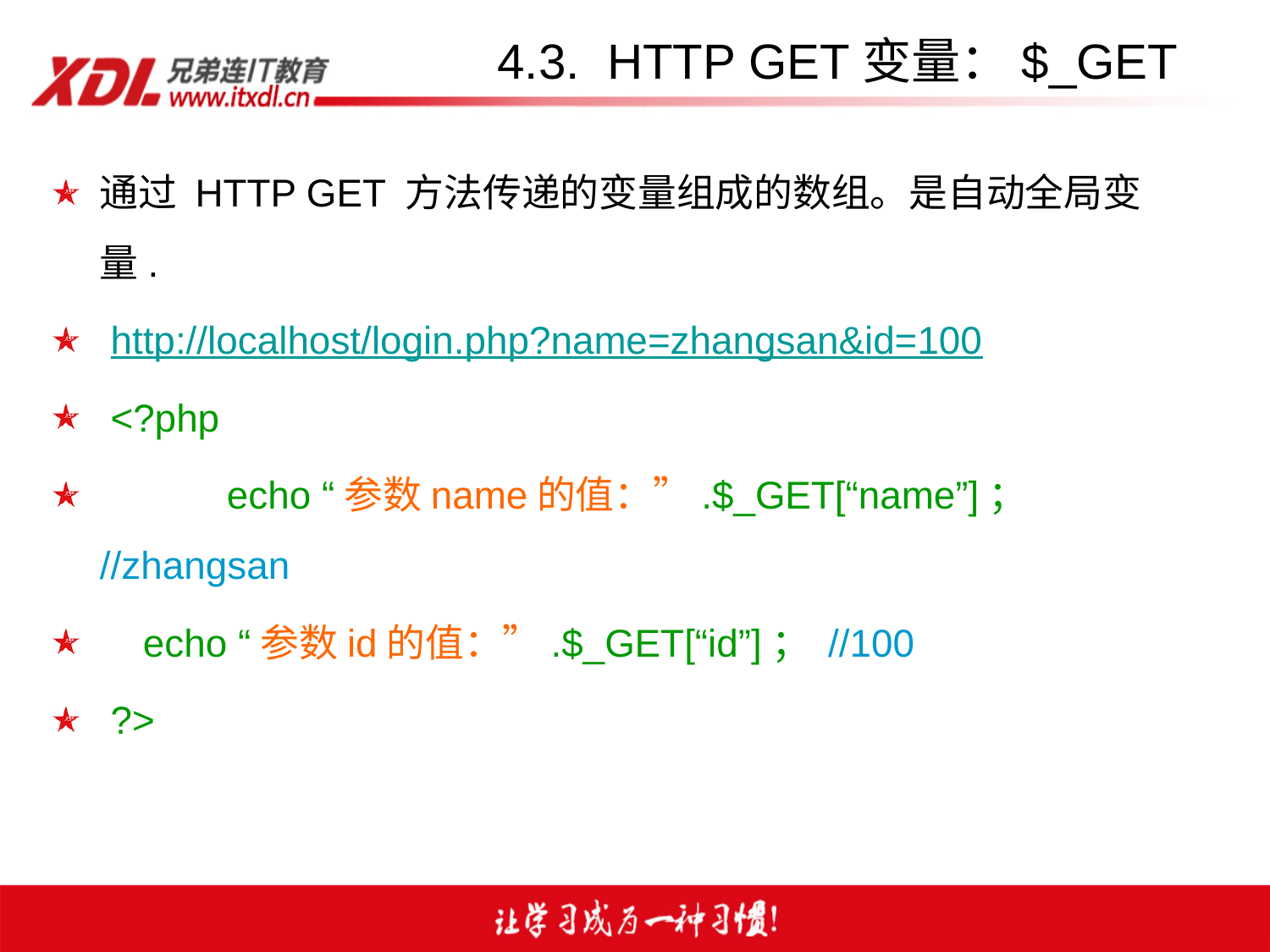

# 4.3.  HTTP GET变量：$_GET
通过 HTTP GET 方法传递的变量组成的数组。是自动全局变量.
 http://localhost/login.php?name=zhangsan&id=100
 <?php
  	echo “参数name的值：”.$_GET[“name”]； //zhangsan
    echo “参数id的值：”.$_GET[“id”]； //100
 ?>